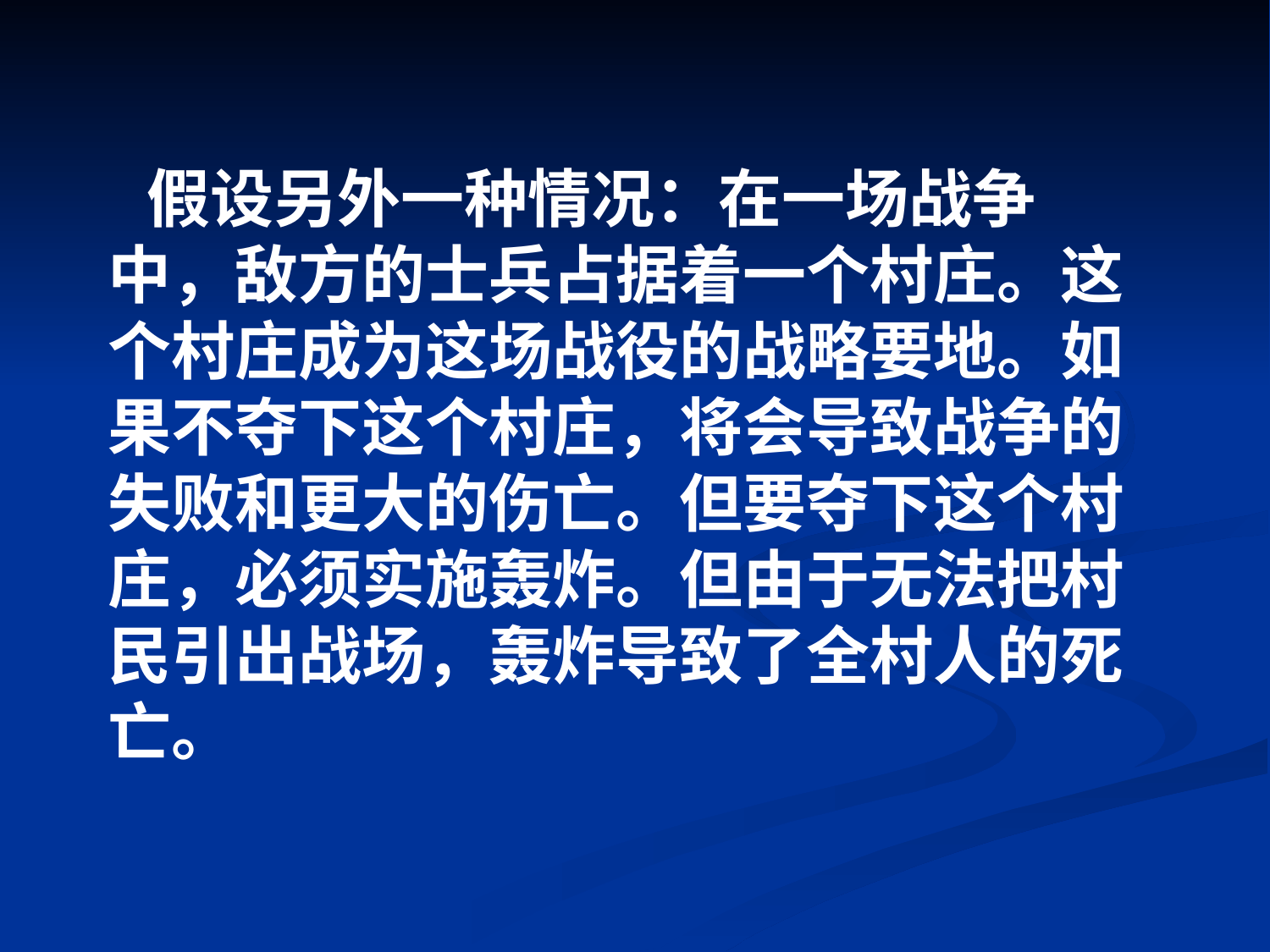

假设另外一种情况：在一场战争中，敌方的士兵占据着一个村庄。这个村庄成为这场战役的战略要地。如果不夺下这个村庄，将会导致战争的失败和更大的伤亡。但要夺下这个村庄，必须实施轰炸。但由于无法把村民引出战场，轰炸导致了全村人的死亡。